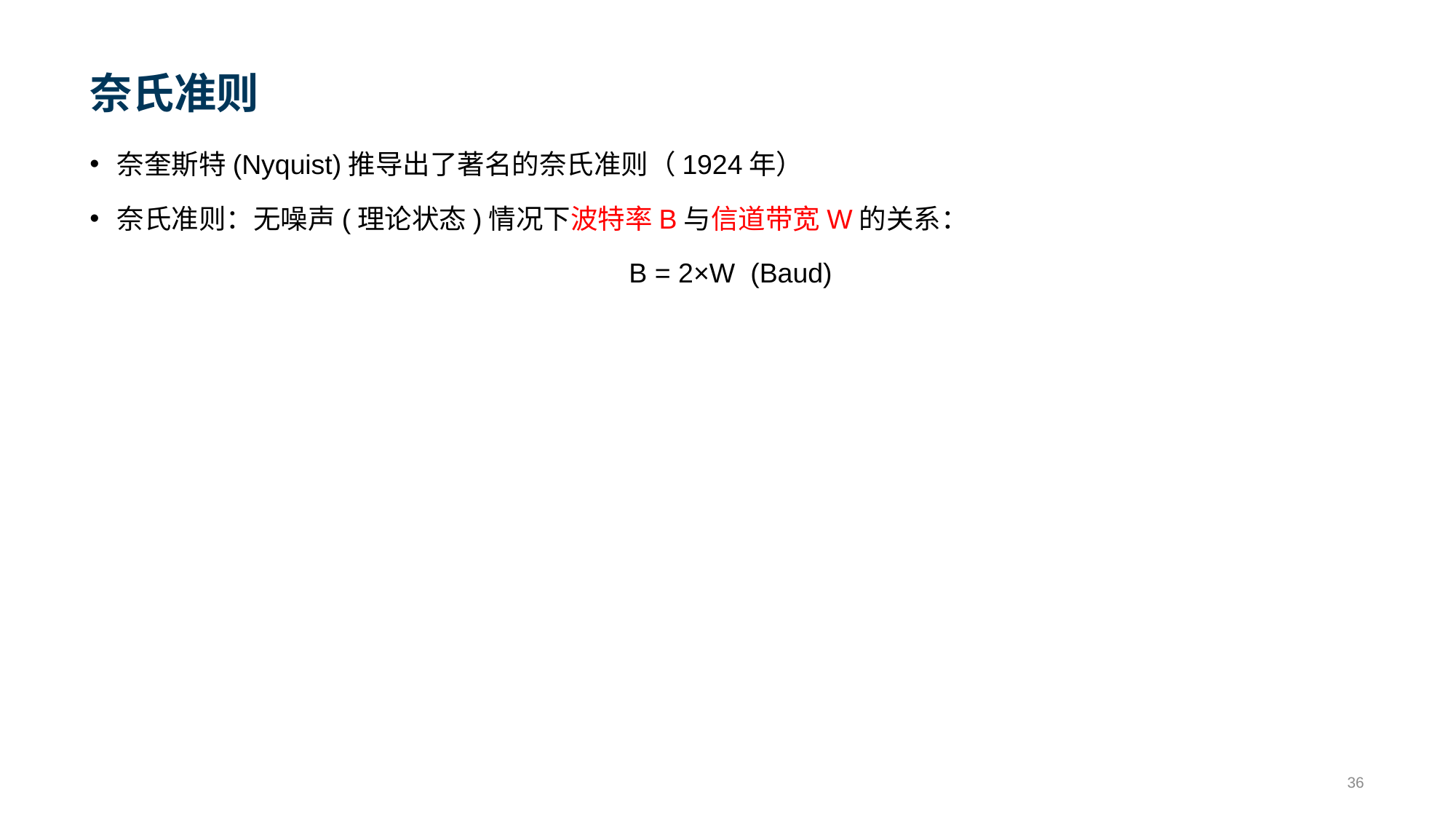

# 奈氏准则
奈奎斯特(Nyquist)推导出了著名的奈氏准则（1924年）
奈氏准则：无噪声(理论状态)情况下波特率B与信道带宽W的关系：
 B = 2×W  (Baud)
36